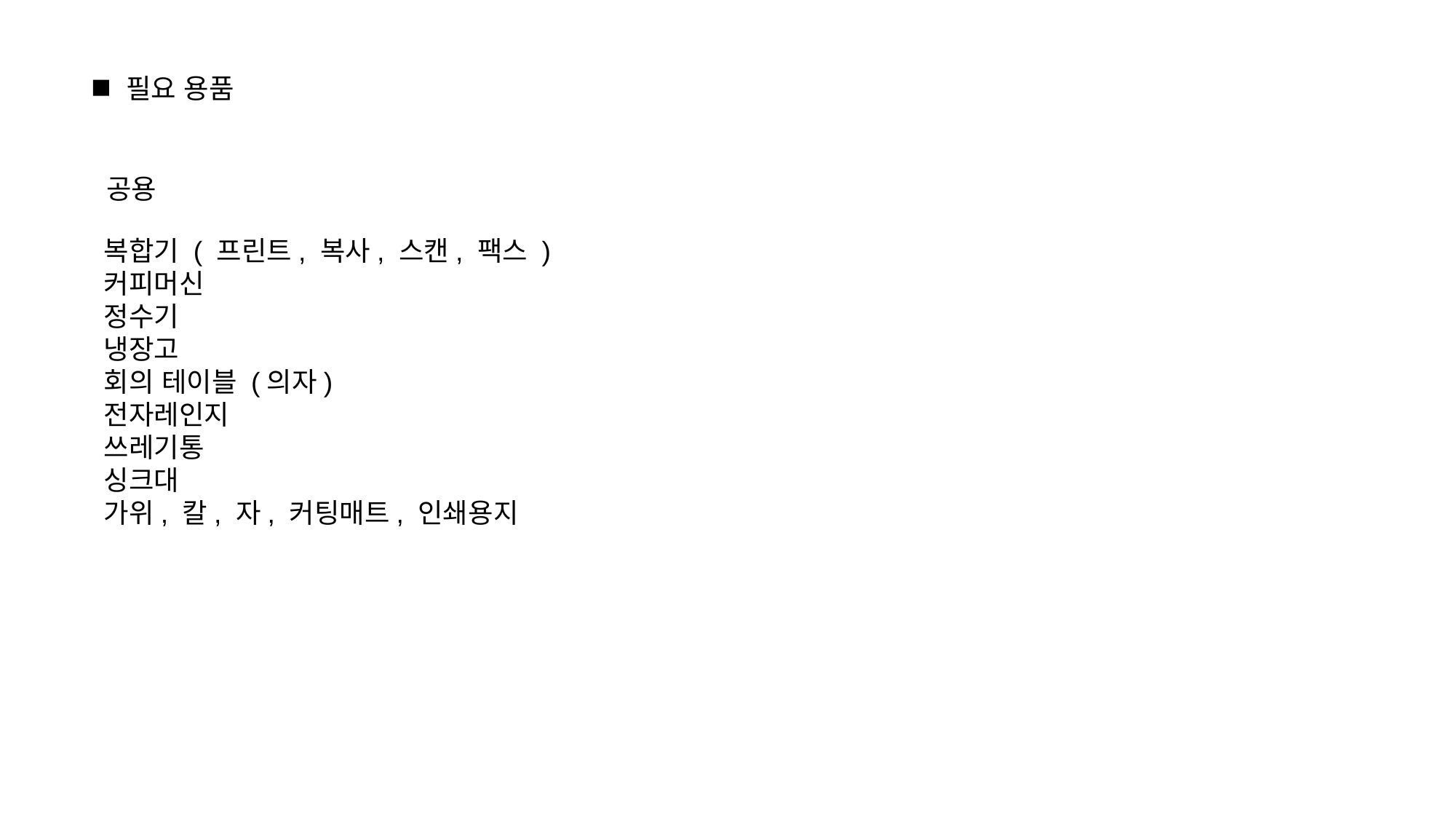

필요 용품

공용
복합기 ( 프린트, 복사, 스캔, 팩스 )
커피머신
정수기
냉장고
회의 테이블 (의자)
전자레인지
쓰레기통
싱크대
가위, 칼, 자, 커팅매트, 인쇄용지